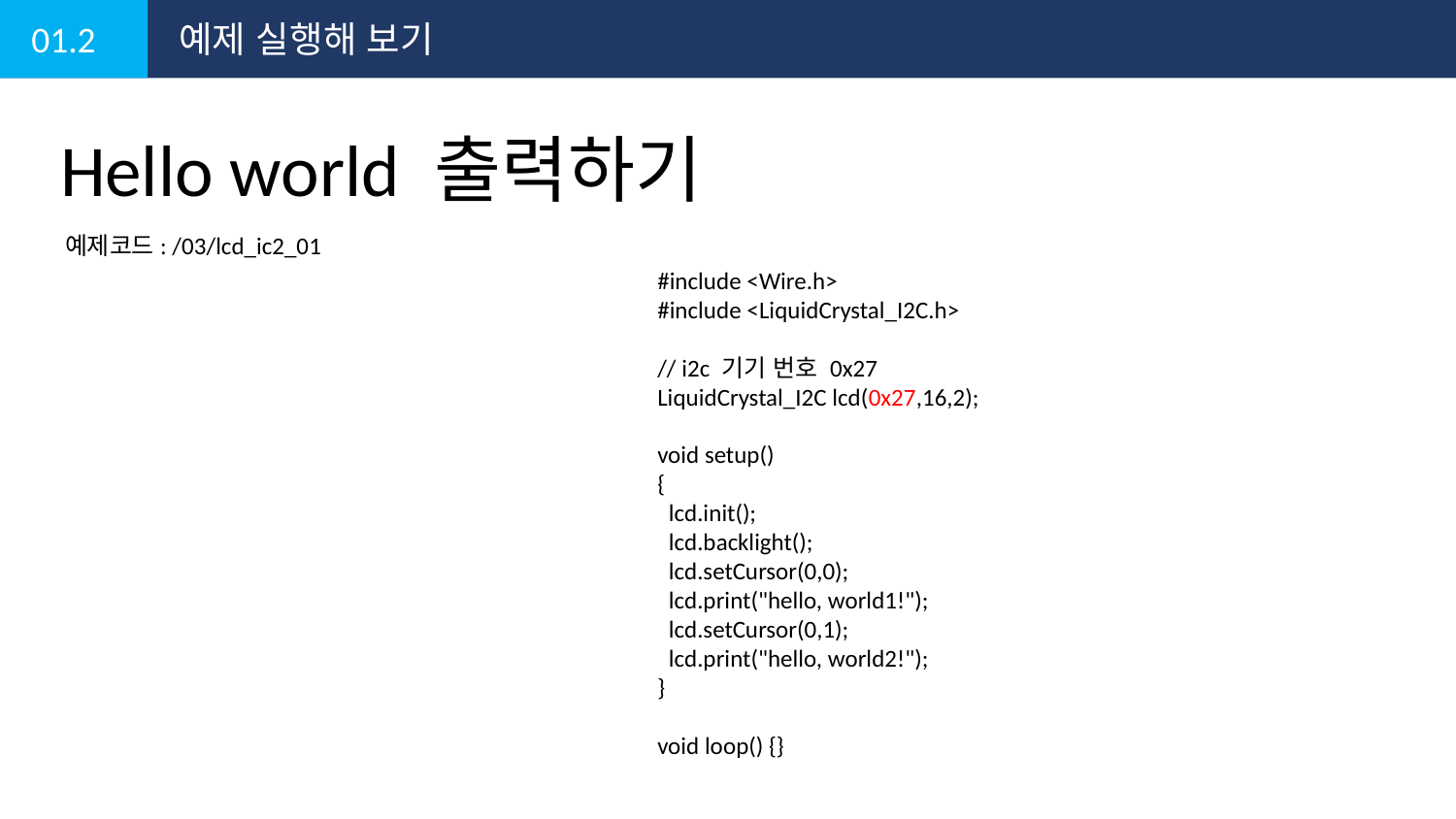

01.2
예제 실행해 보기
Hello world 출력하기
예제코드: /03/lcd_ic2_01
#include <Wire.h>
#include <LiquidCrystal_I2C.h>

// i2c 기기 번호 0x27
LiquidCrystal_I2C lcd(0x27,16,2);

void setup()
{
  lcd.init();
  lcd.backlight();
  lcd.setCursor(0,0);
  lcd.print("hello, world1!");
  lcd.setCursor(0,1);
  lcd.print("hello, world2!");
}

void loop() {}